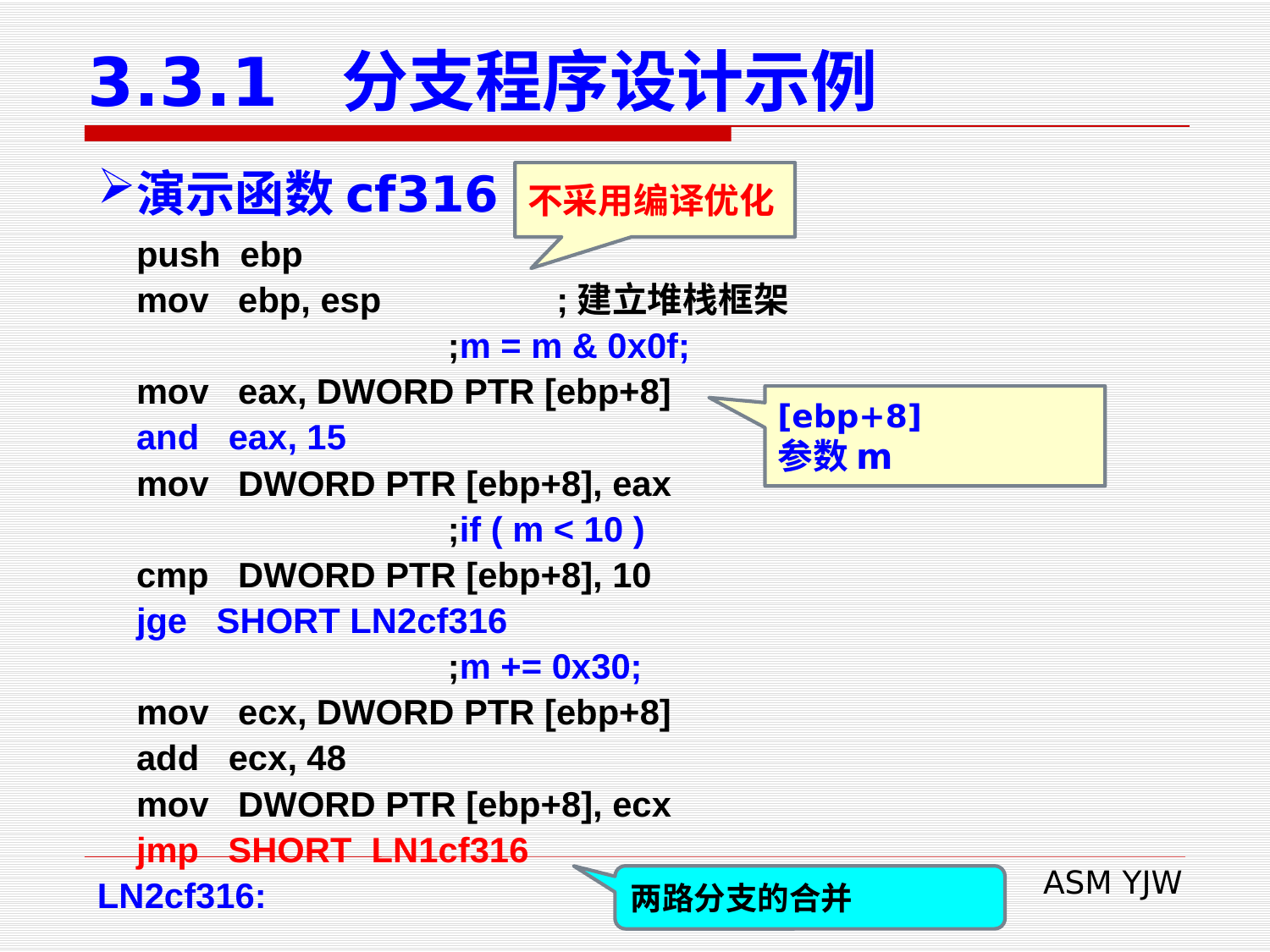

# 3.3.1  分支程序设计示例
演示函数cf316

不采用编译优化
    push  ebp
    mov   ebp, esp                  ;建立堆栈框架
                                    ;m = m & 0x0f;
    mov   eax, DWORD PTR [ebp+8]
    and   eax, 15
    mov   DWORD PTR [ebp+8], eax
                                    ;if ( m < 10 )
    cmp   DWORD PTR [ebp+8], 10
    jge   SHORT LN2cf316
                                    ;m += 0x30;
    mov   ecx, DWORD PTR [ebp+8]
    add   ecx, 48
    mov   DWORD PTR [ebp+8], ecx
    jmp   SHORT  LN1cf316
LN2cf316:
[ebp+8]
参数m
两路分支的合并